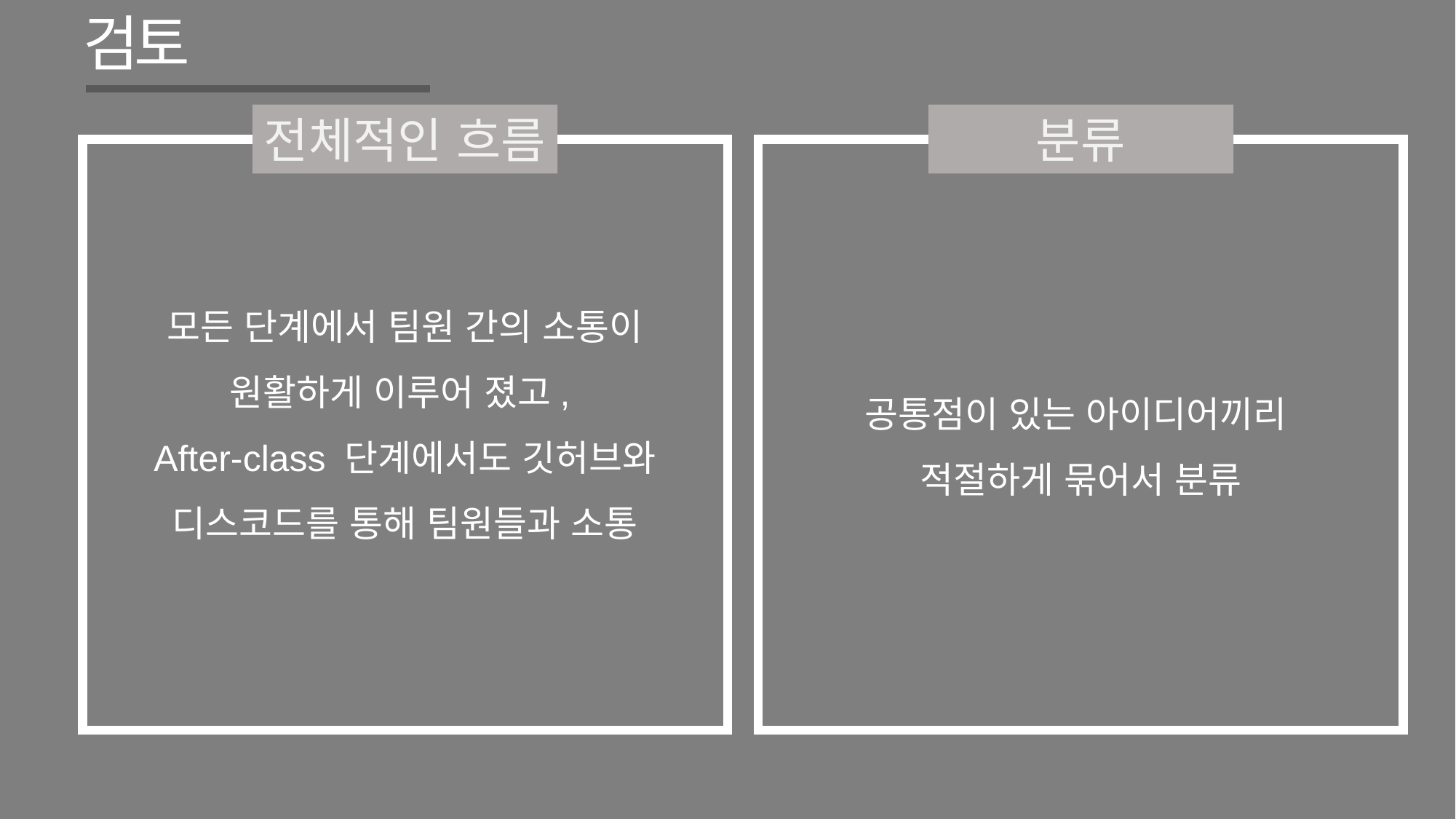

검토
전체적인 흐름
분류
모든 단계에서 팀원 간의 소통이
원활하게 이루어 졌고,
After-class 단계에서도 깃허브와 디스코드를 통해 팀원들과 소통
공통점이 있는 아이디어끼리
적절하게 묶어서 분류